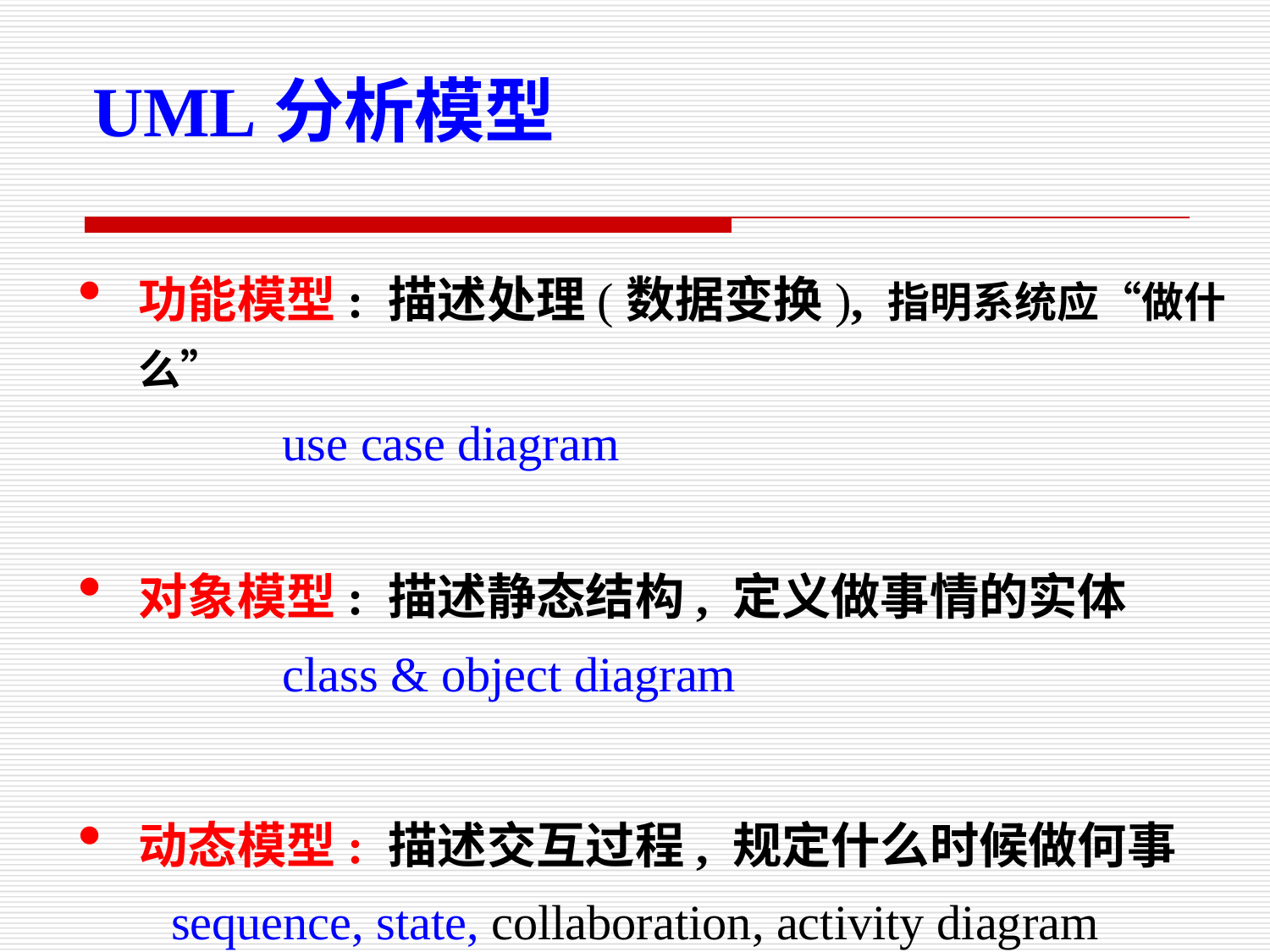

UML分析模型
功能模型: 描述处理(数据变换), 指明系统应“做什么”
                      use case diagram

对象模型: 描述静态结构, 定义做事情的实体
                      class & object diagram

动态模型: 描述交互过程, 规定什么时候做何事
sequence, state, collaboration, activity diagram